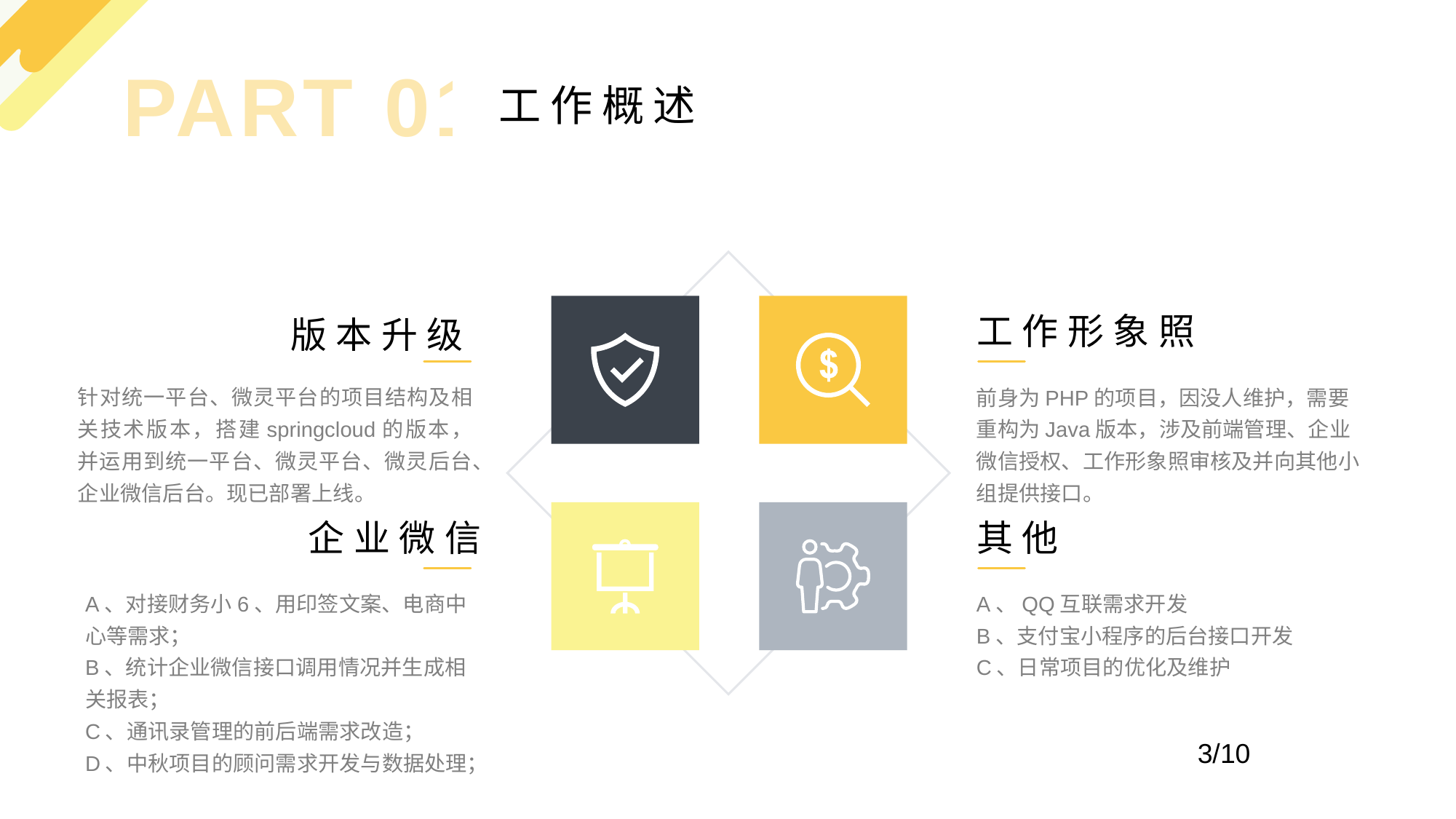

PART 01
工作概述

工作形象照
前身为PHP的项目，因没人维护，需要重构为Java版本，涉及前端管理、企业微信授权、工作形象照审核及并向其他小组提供接口。
版本升级
针对统一平台、微灵平台的项目结构及相关技术版本，搭建springcloud的版本，并运用到统一平台、微灵平台、微灵后台、企业微信后台。现已部署上线。
企业微信
A、对接财务小6、用印签文案、电商中心等需求；
B、统计企业微信接口调用情况并生成相关报表；
C、通讯录管理的前后端需求改造；
D、中秋项目的顾问需求开发与数据处理；

其他
A、QQ互联需求开发
B、支付宝小程序的后台接口开发
C、日常项目的优化及维护
3/10